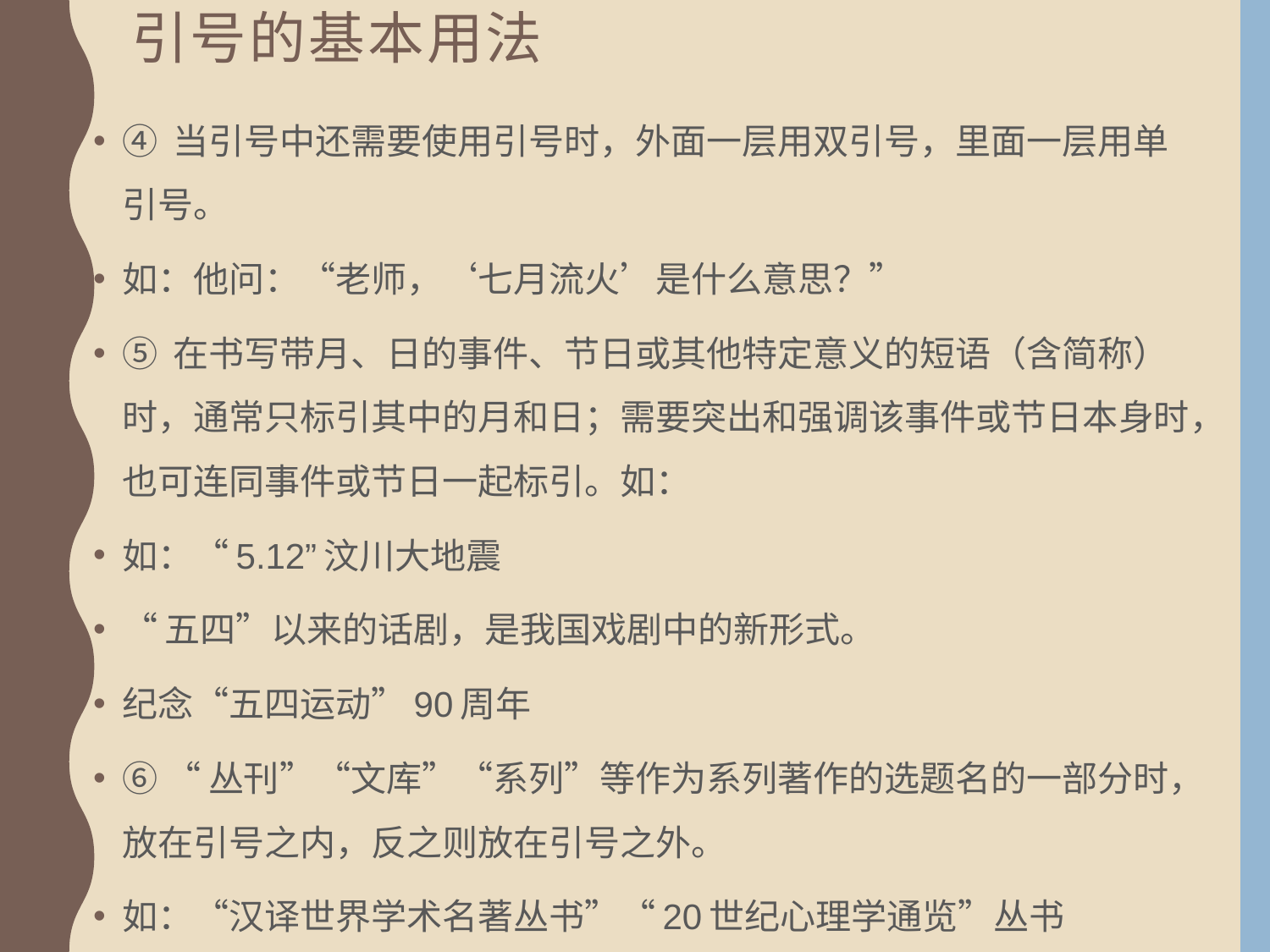

# 引号的基本用法
④ 当引号中还需要使用引号时，外面一层用双引号，里面一层用单引号。
如：他问：“老师，‘七月流火’是什么意思？”
⑤ 在书写带月、日的事件、节日或其他特定意义的短语（含简称）时，通常只标引其中的月和日；需要突出和强调该事件或节日本身时，也可连同事件或节日一起标引。如：
如：“5.12”汶川大地震
“五四”以来的话剧，是我国戏剧中的新形式。
纪念“五四运动”90周年
⑥ “丛刊”“文库”“系列”等作为系列著作的选题名的一部分时，放在引号之内，反之则放在引号之外。
如：“汉译世界学术名著丛书”“20世纪心理学通览”丛书